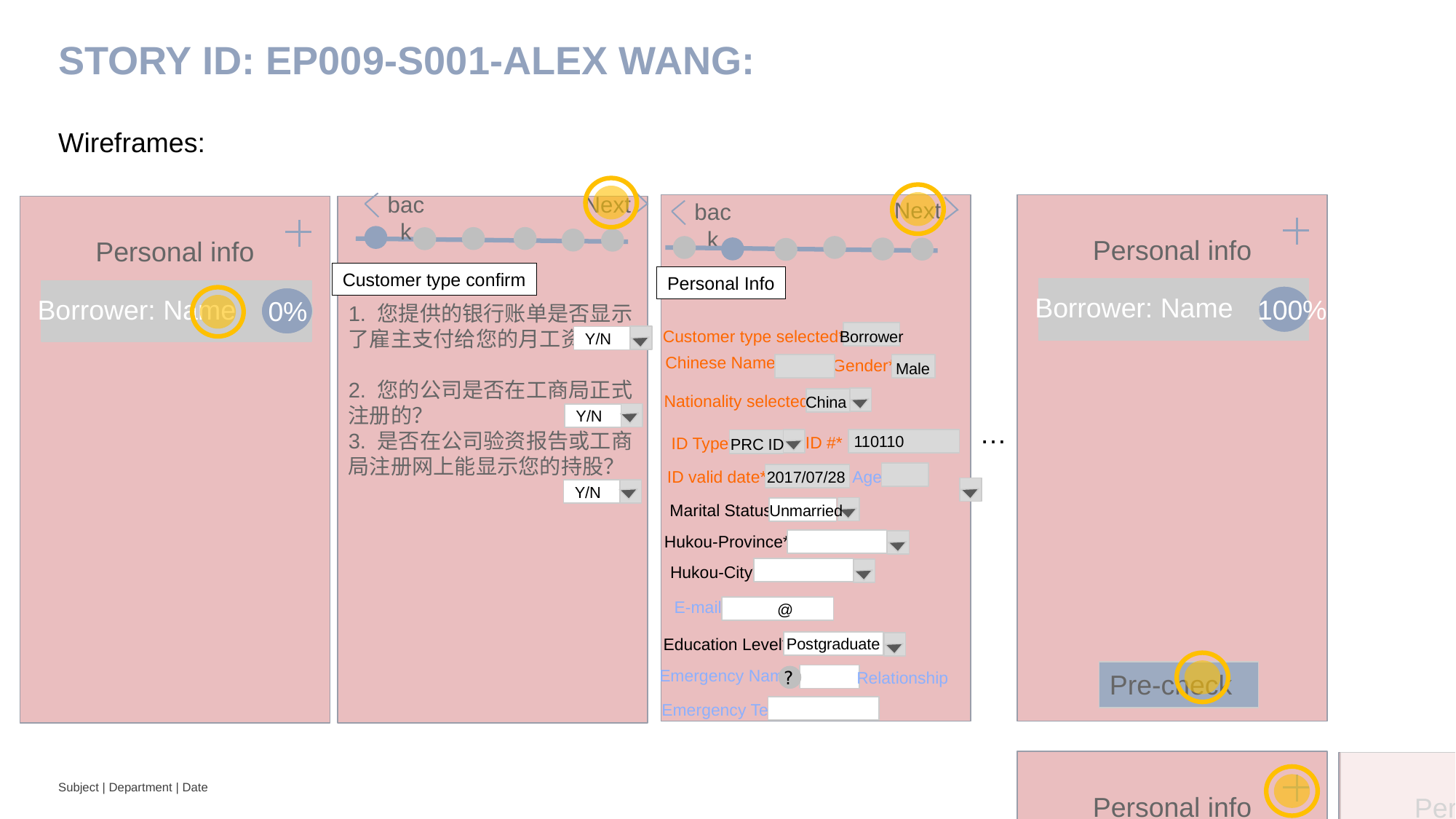

# Story ID: EP009-S001-Alex Wang:
Wireframes:

Next
back

Next

back

Personal info

Personal info

1. 您提供的银行账单是否显示了雇主支付给您的月工资？

2. 您的公司是否在工商局正式注册的？
3. 是否在公司验资报告或工商局注册网上能显示您的持股？

Customer type confirm
Personal Info

Borrower: Name

Borrower: Name

100%

0%

Customer type selected*:
Borrower

Y/N

Chinese Name*
Gender*
Male

Nationality selected*:
China

Y/N

…

110110
ID #*
ID Type*

PRC ID

ID valid date*
Age
2017/07/28

Y/N

Marital Status*
Unmarried

Hukou-Province*

Hukou-City*

E-mail
@

Postgraduate
Education Level*

Emergency Name

?
Relationship
Pre-check

Emergency Tel.

Personal info

Personal info

Personal info

1. 您提供的银行账单是否显示了雇主支付给您的月工资？

2. 您的公司是否在工商局正式注册的？
3. 是否在公司验资报告或工商局注册网上能显示您的持股？

Next
back
Next

back
Page 9
Subject | Department | Date

Customer type confirm

Personal Info
Borrower: Name
Borrower: Name

Borrower: Name

100%
100%
50%
Customer type selected*:
Borrower

Y/N

Chinese Name*
Gender*
Male

Co-Borrower: Name

100%
Nationality selected*:
China

Y/N

110110
ID #*
ID Type*

PRC ID

ID valid date*
Age
2017/07/28

Y/N

Marital Status*
Unmarried

Hukou-Province*

Hukou-City*

Add Co-borrower
Add Guarantor 1
Add Guarantor 2
E-mail

@

Postgraduate
Education Level*

Emergency Name

?
Pre-check
Relationship
Pre-check

Emergency Tel.

Personal info

Borrower: Name

100%

Co-Borrower: Name

50%
Pre-check